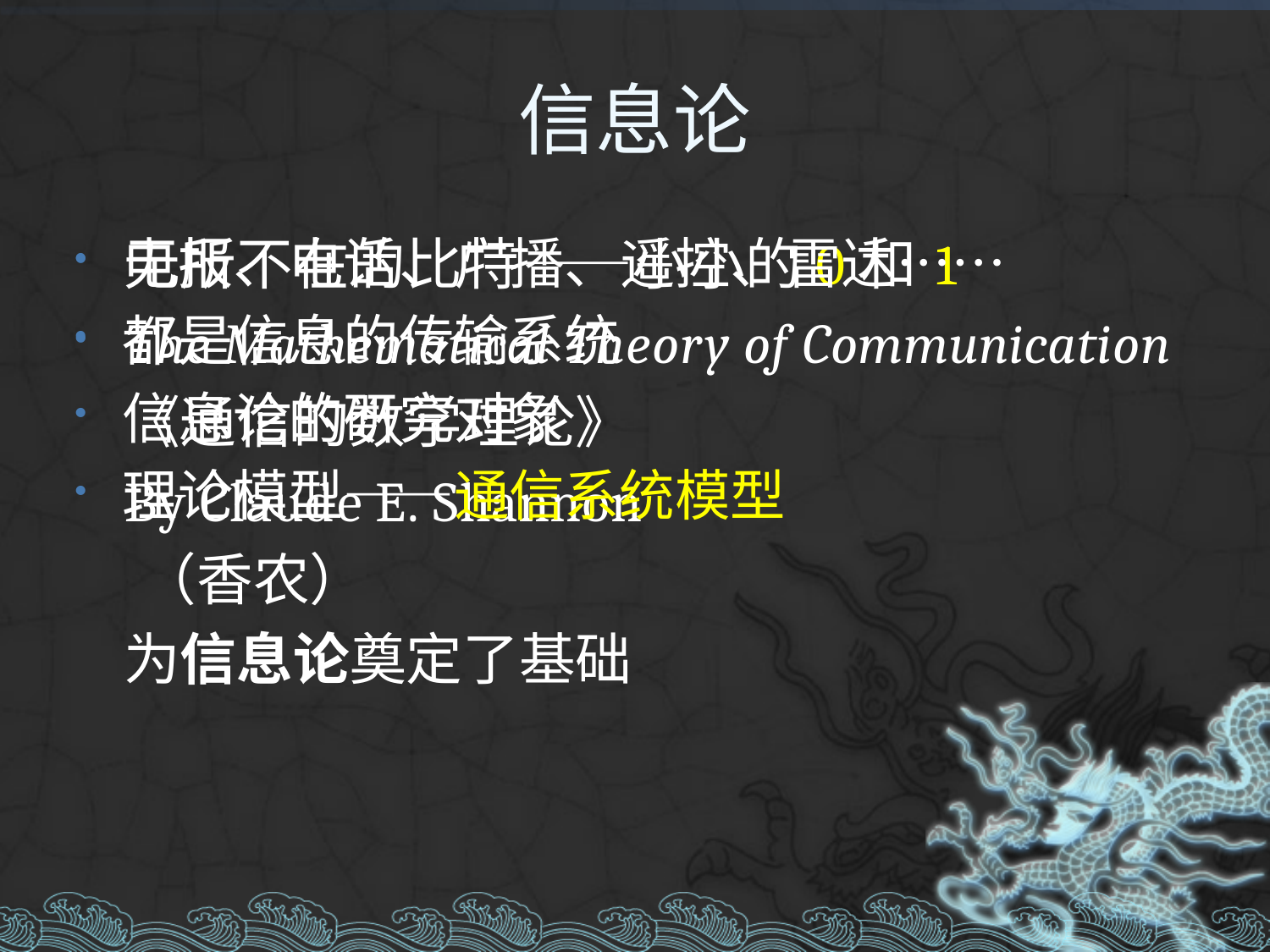

# 信息论
无所不在的比特——小小的0和1
The Mathematical Theory of Communication
	《通信的数学理论》
	By Claude E. Shannon
    （香农）
	为信息论奠定了基础
电报、电话、广播、遥控、雷达……
都是信息的传输系统
信息论的研究对象
理论模型——通信系统模型